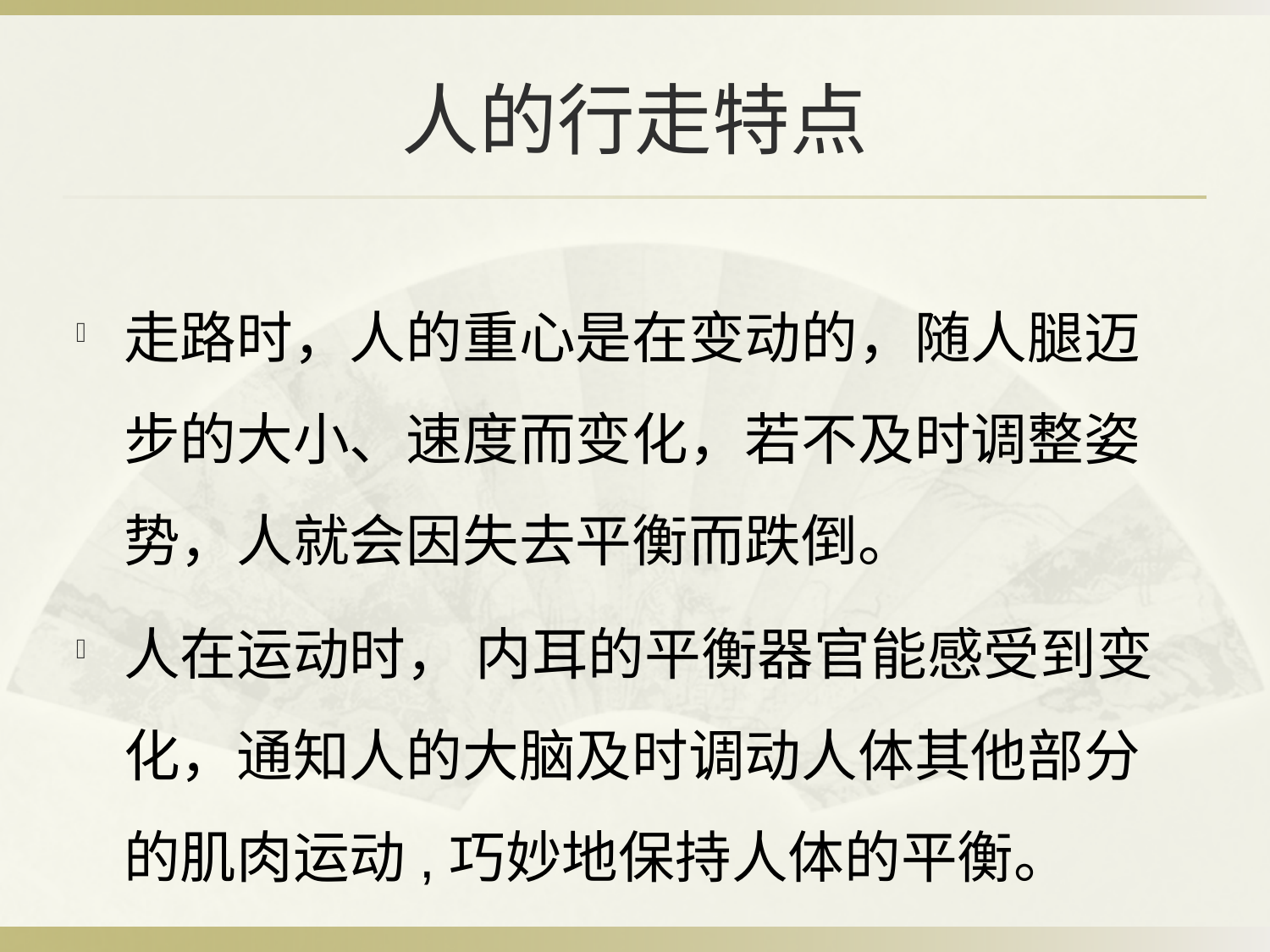

# 人的行走特点
走路时，人的重心是在变动的，随人腿迈步的大小、速度而变化，若不及时调整姿势，人就会因失去平衡而跌倒。
人在运动时， 内耳的平衡器官能感受到变化，通知人的大脑及时调动人体其他部分的肌肉运动,巧妙地保持人体的平衡。